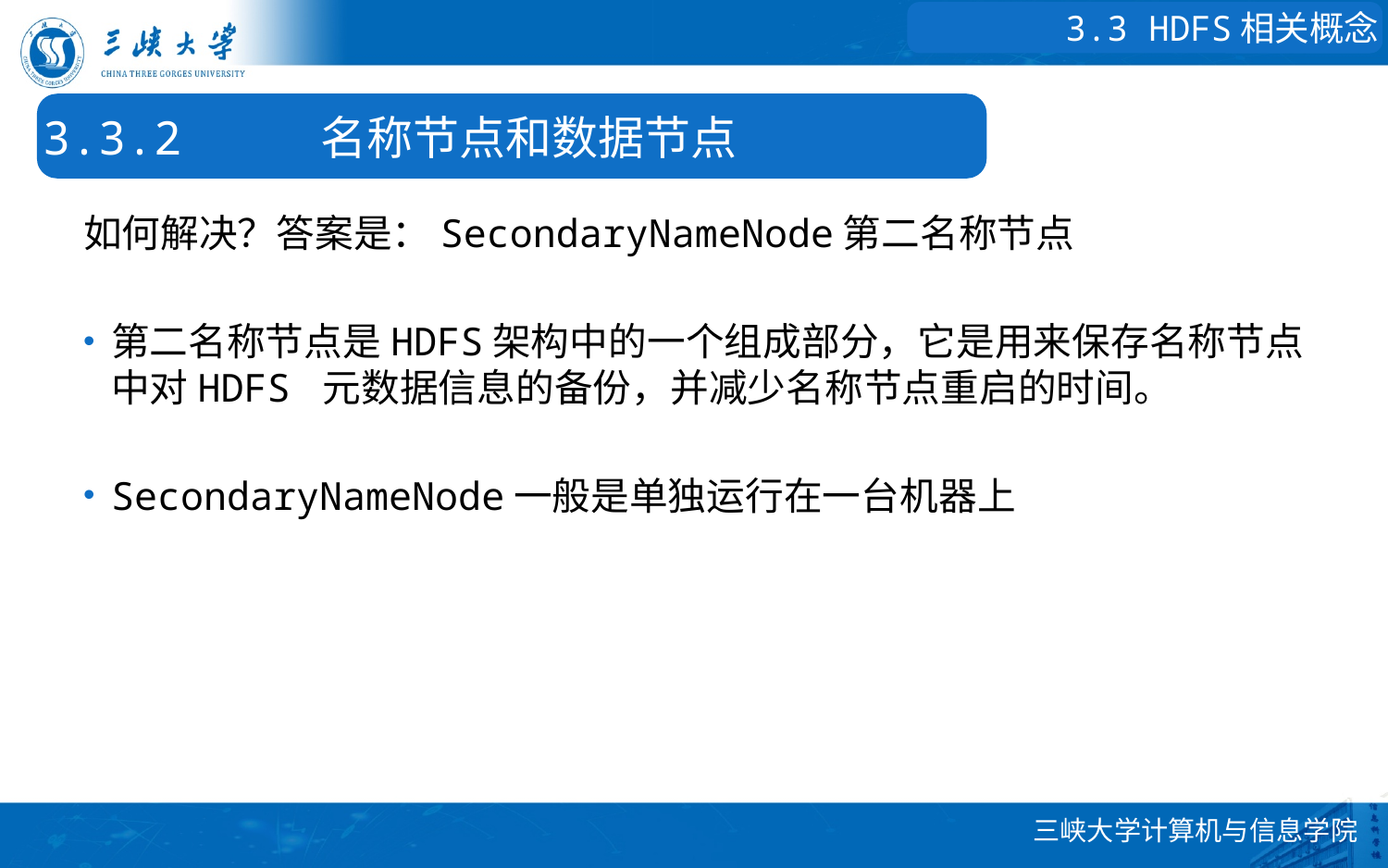

3.3 HDFS相关概念
3.3.2	名称节点和数据节点

如何解决？答案是：SecondaryNameNode第二名称节点

第二名称节点是HDFS架构中的一个组成部分，它是用来保存名称节点中对HDFS 元数据信息的备份，并减少名称节点重启的时间。

SecondaryNameNode一般是单独运行在一台机器上